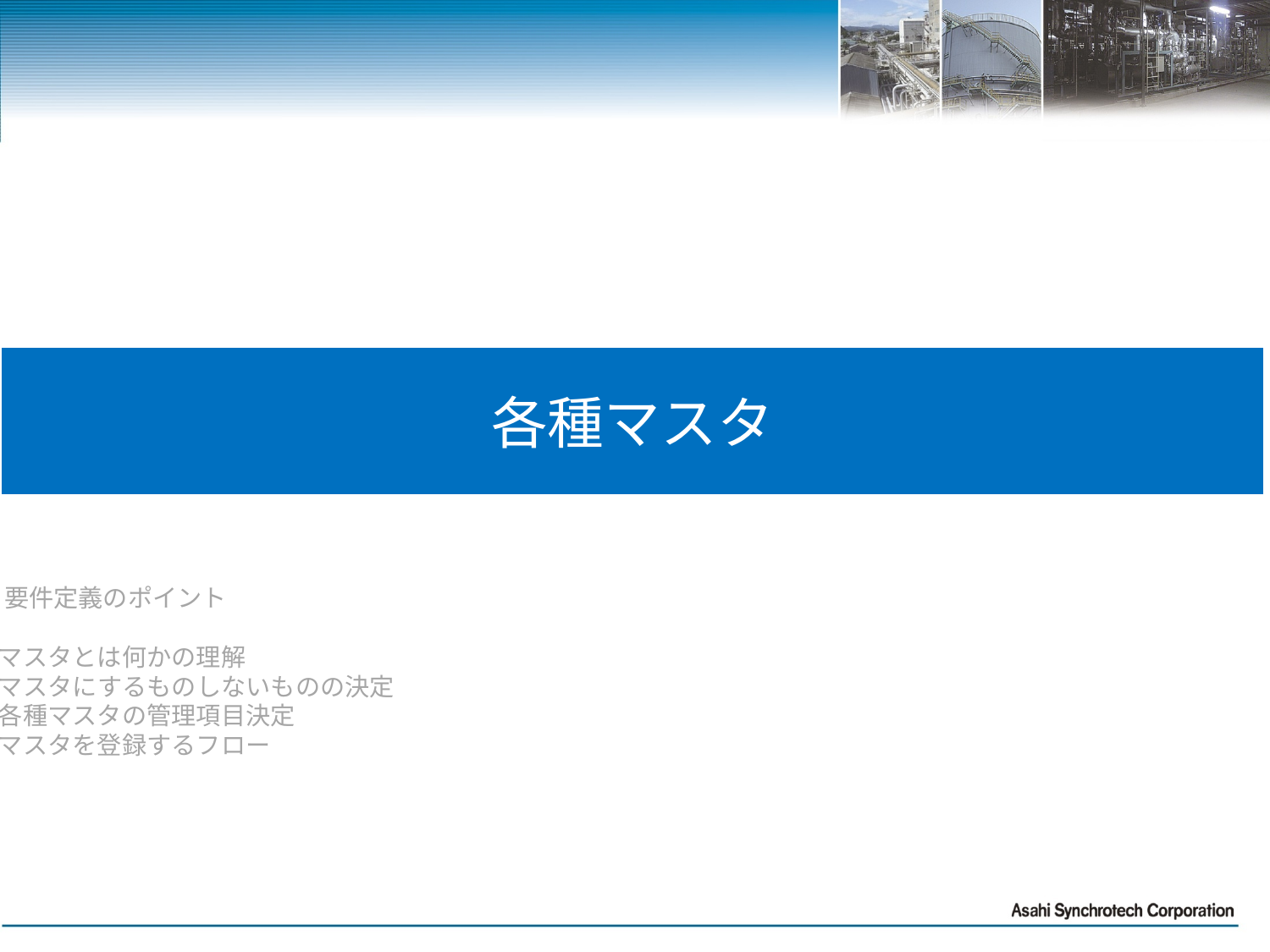

各種マスタ
■要件定義のポイント

・マスタとは何かの理解
・マスタにするものしないものの決定
・各種マスタの管理項目決定
・マスタを登録するフロー